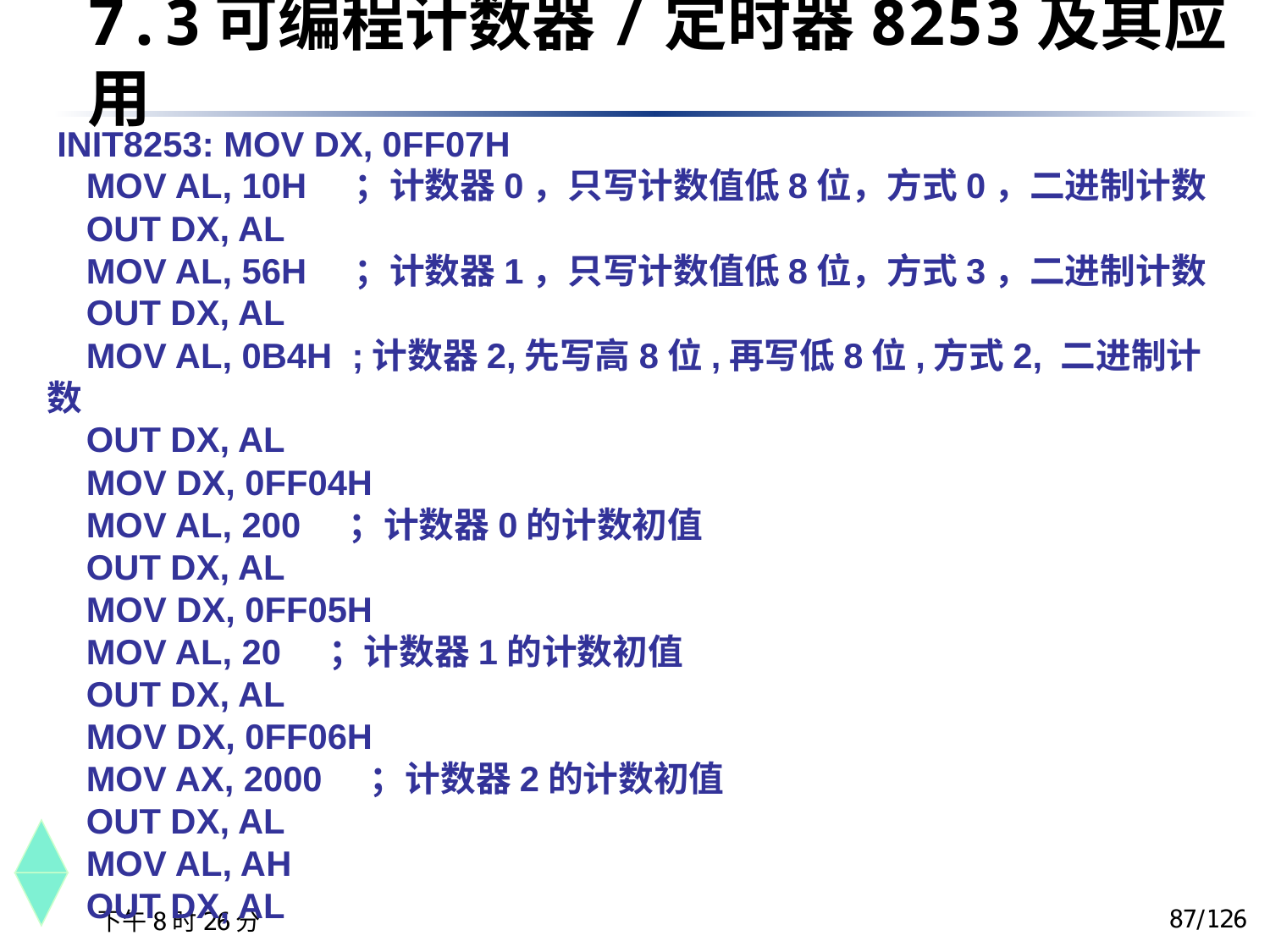

7.3	可编程计数器/定时器8253及其应用
 INIT8253: MOV DX, 0FF07H
    MOV AL, 10H    ；计数器0，只写计数值低8位，方式0，二进制计数
    OUT DX, AL
    MOV AL, 56H    ；计数器1，只写计数值低8位，方式3，二进制计数
    OUT DX, AL
    MOV AL, 0B4H  ;计数器2,先写高8位,再写低8位,方式2, 二进制计数
    OUT DX, AL
    MOV DX, 0FF04H
    MOV AL, 200    ；计数器0的计数初值
    OUT DX, AL
    MOV DX, 0FF05H
    MOV AL, 20    ；计数器1的计数初值
    OUT DX, AL
    MOV DX, 0FF06H
    MOV AX, 2000    ；计数器2的计数初值
    OUT DX, AL
    MOV AL, AH
    OUT DX, AL
87/126
下午8时26分